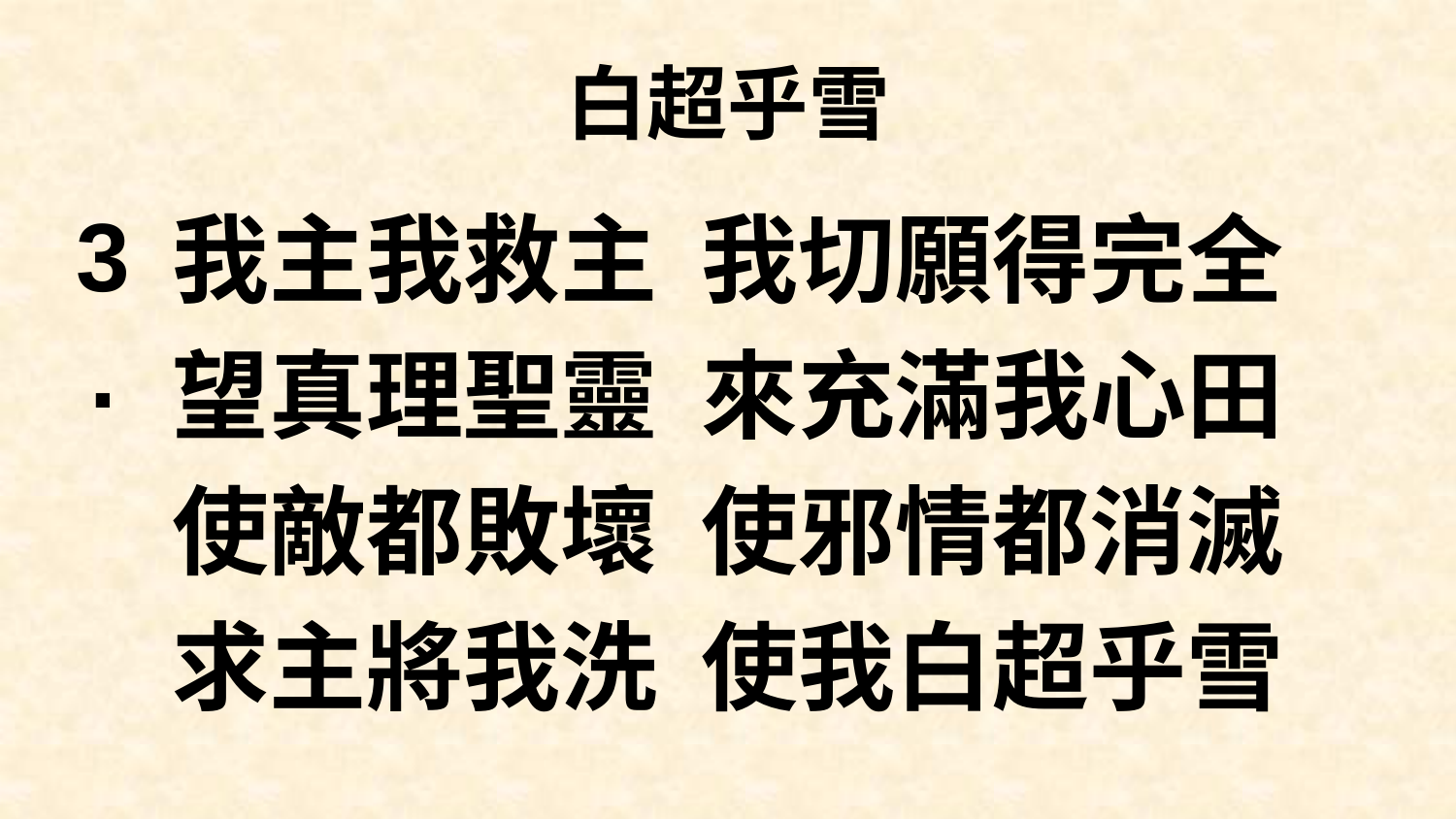

# 白超乎雪
3.
我主我救主  我切願得完全
望真理聖靈  來充滿我心田
使敵都敗壞  使邪情都消滅
求主將我洗  使我白超乎雪